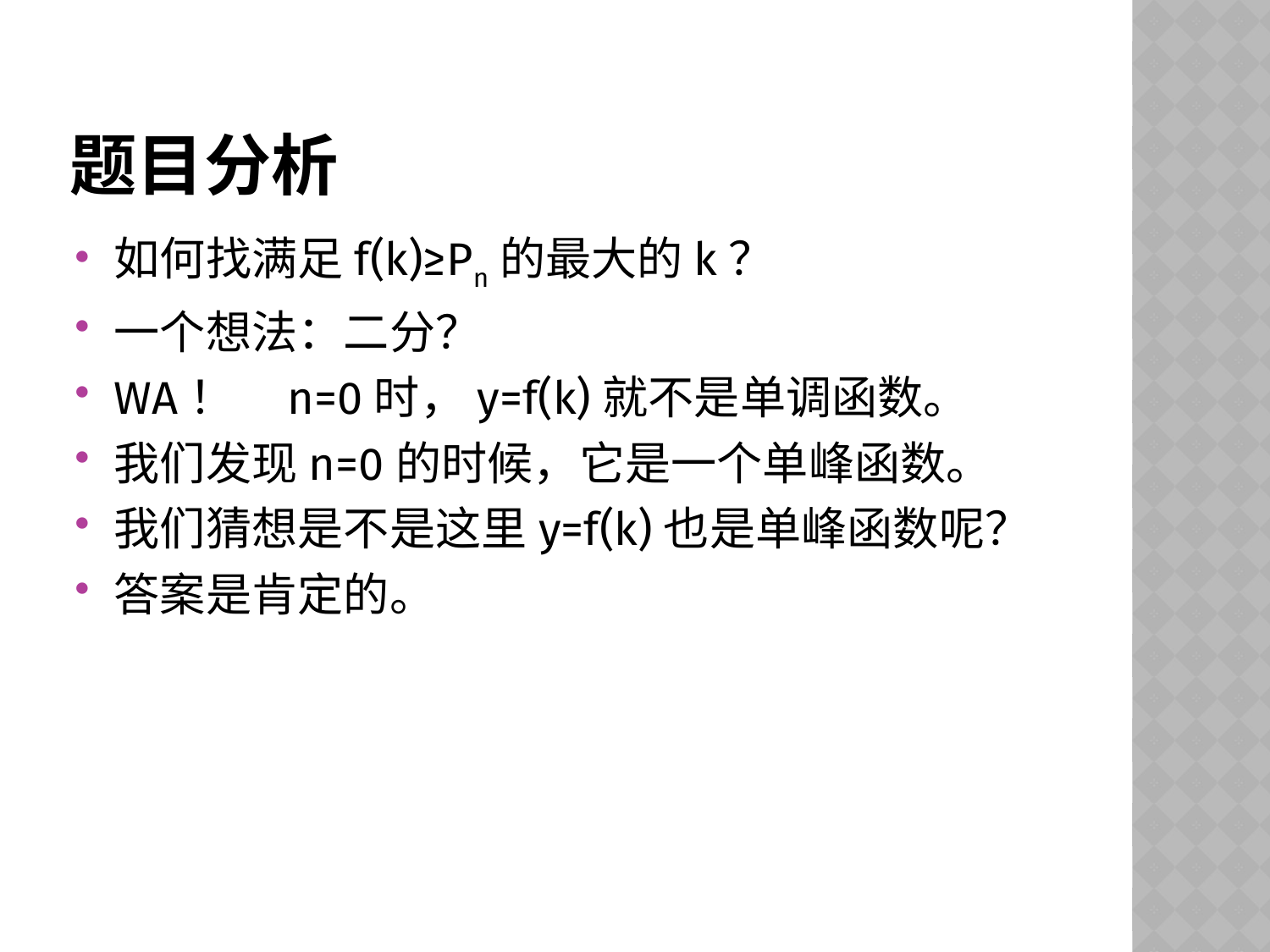

# 题目分析
如何找满足f(k)≥Pn的最大的k？
一个想法：二分？
WA！    n=0时，y=f(k)就不是单调函数。
我们发现n=0的时候，它是一个单峰函数。
我们猜想是不是这里y=f(k)也是单峰函数呢？
答案是肯定的。